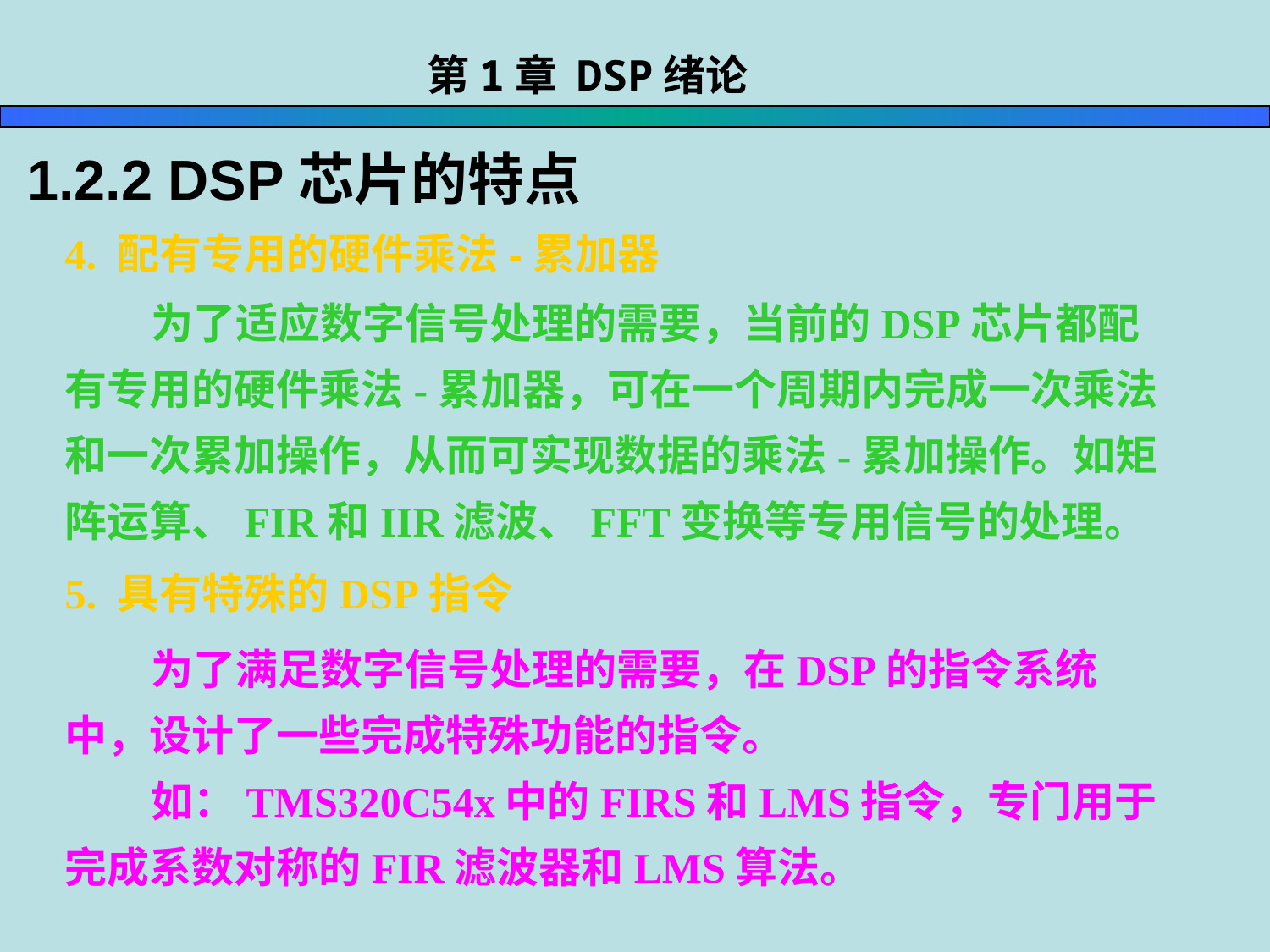

第1章 DSP绪论

1.2.2 DSP芯片的特点
4. 配有专用的硬件乘法-累加器
        为了适应数字信号处理的需要，当前的DSP芯片都配有专用的硬件乘法-累加器，可在一个周期内完成一次乘法和一次累加操作，从而可实现数据的乘法-累加操作。如矩阵运算、FIR和IIR滤波、FFT变换等专用信号的处理。
5. 具有特殊的DSP指令
        为了满足数字信号处理的需要，在DSP的指令系统中，设计了一些完成特殊功能的指令。
        如：TMS320C54x中的FIRS和LMS指令，专门用于完成系数对称的FIR滤波器和LMS算法。
20